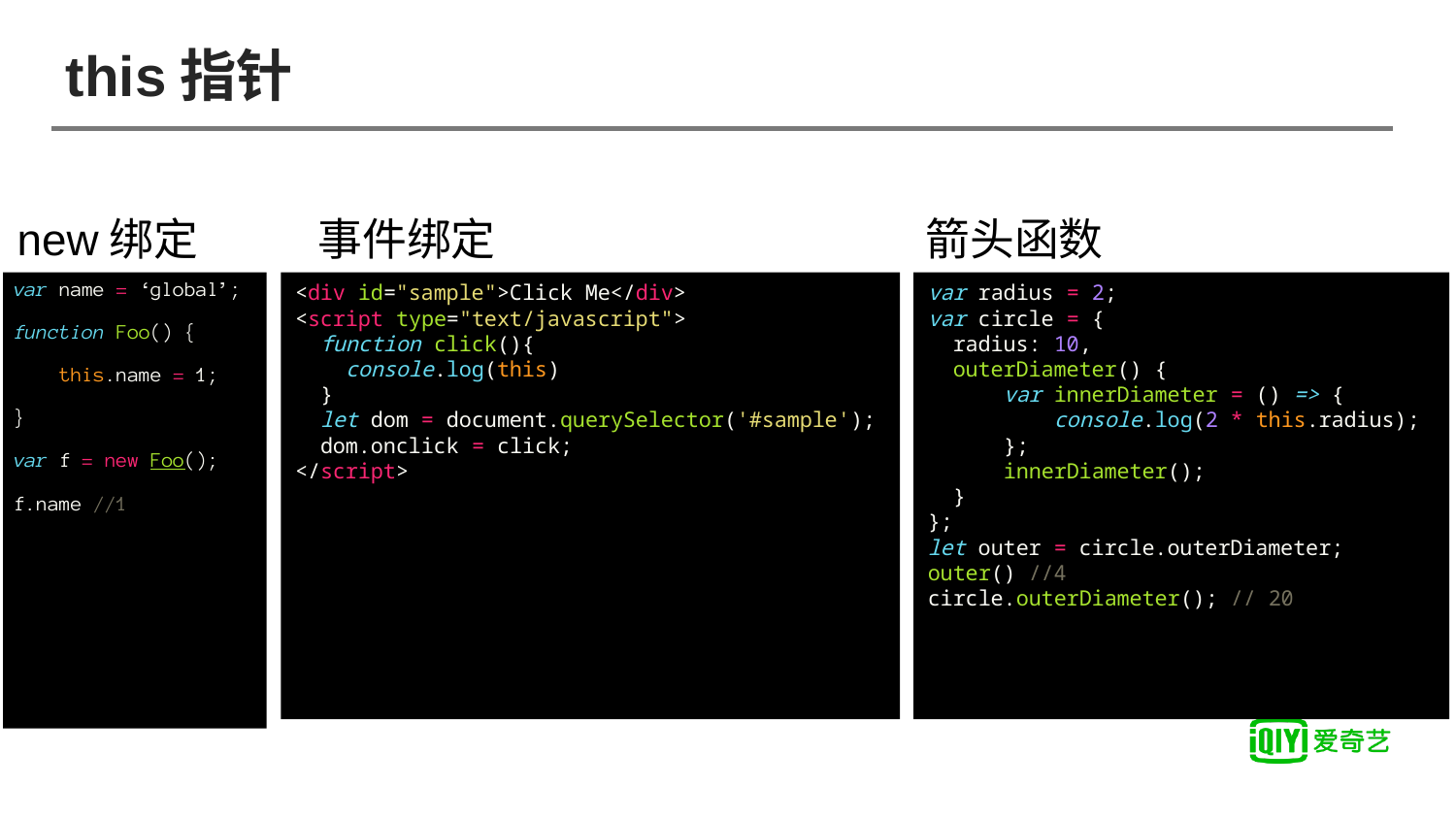

# this指针
new绑定
var name = ‘global’;
function Foo() {
    this.name = 1;
}
var f = new Foo();
f.name //1
事件绑定
<div id="sample">Click Me</div>
<script type="text/javascript">
  function click(){
    console.log(this)
  }
  let dom = document.querySelector('#sample');
  dom.onclick = click;
</script>

箭头函数
var radius = 2;
var circle = {
  radius: 10,
  outerDiameter() {
      var innerDiameter = () => {
          console.log(2 * this.radius);
      };
      innerDiameter();
  }
};
let outer = circle.outerDiameter;
outer() //4
circle.outerDiameter(); // 20